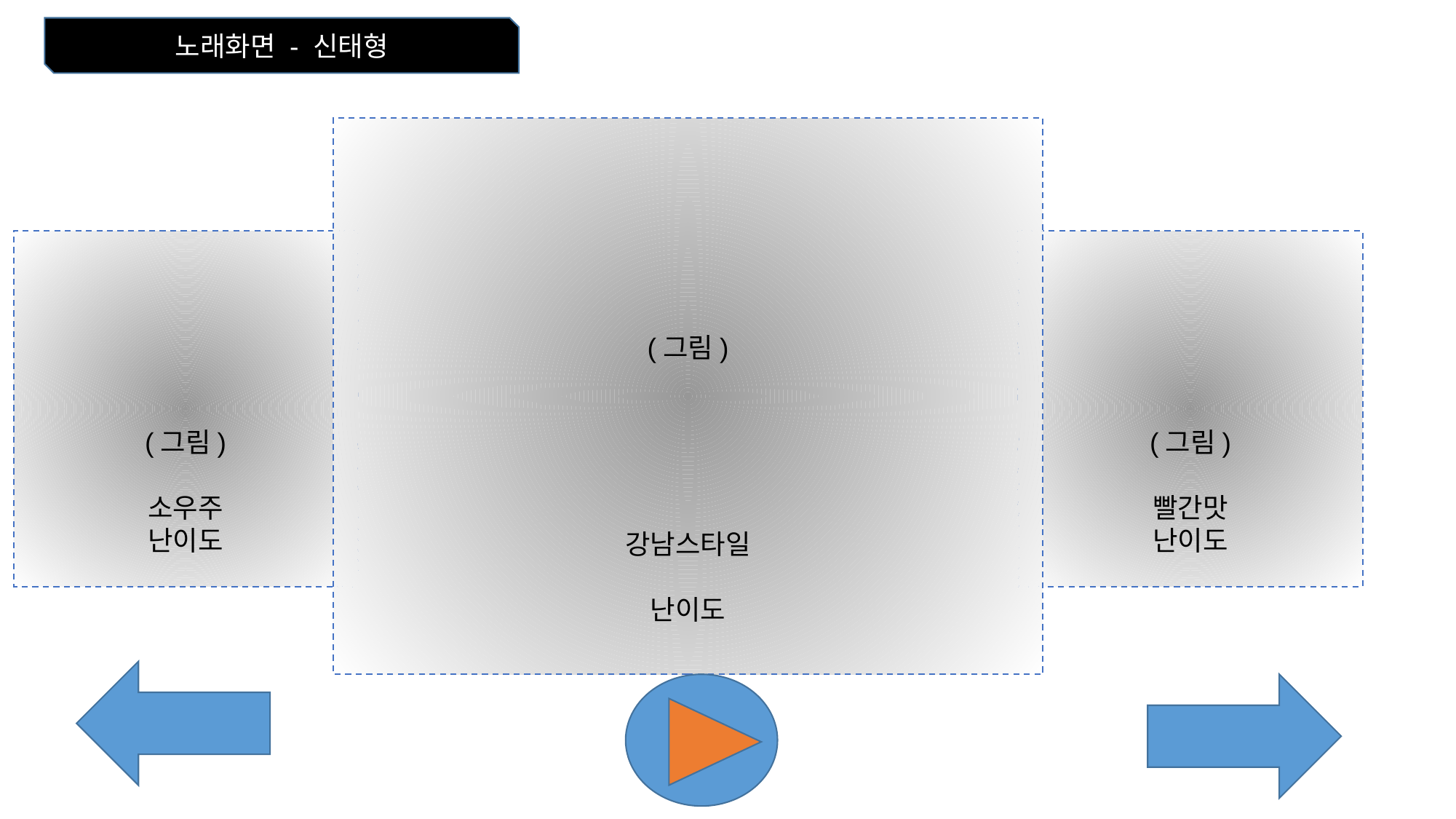

노래화면 - 신태형

(그림)

강남스타일

난이도

(그림)

소우주
난이도

(그림)

빨간맛
난이도